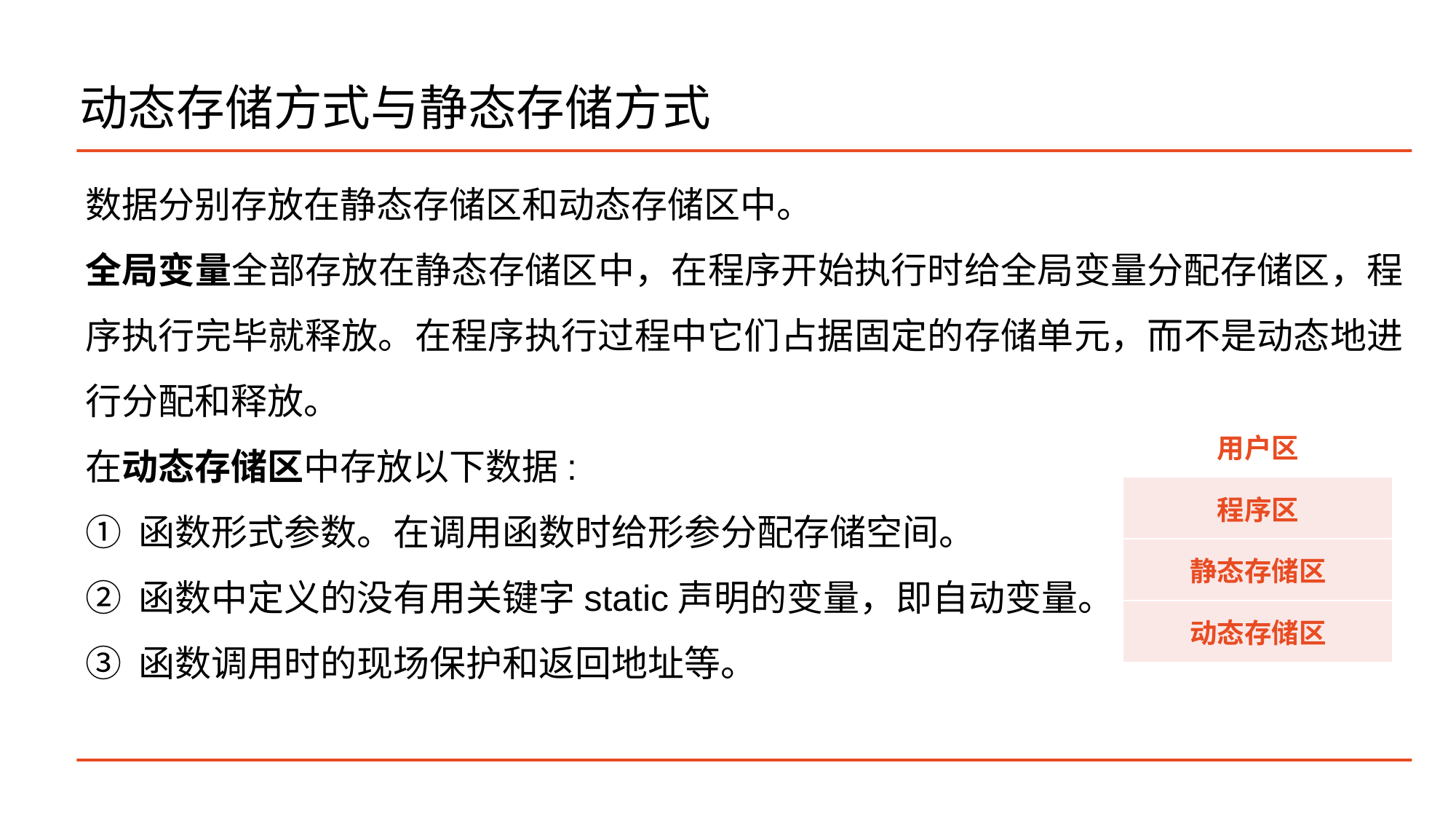

# 动态存储方式与静态存储方式
数据分别存放在静态存储区和动态存储区中。
全局变量全部存放在静态存储区中，在程序开始执行时给全局变量分配存储区，程序执行完毕就释放。在程序执行过程中它们占据固定的存储单元，而不是动态地进行分配和释放。
在动态存储区中存放以下数据:
① 函数形式参数。在调用函数时给形参分配存储空间。
② 函数中定义的没有用关键字static声明的变量，即自动变量。
③ 函数调用时的现场保护和返回地址等。
| 用户区 |
| --- |
| 程序区 |
| 静态存储区 |
| 动态存储区 |